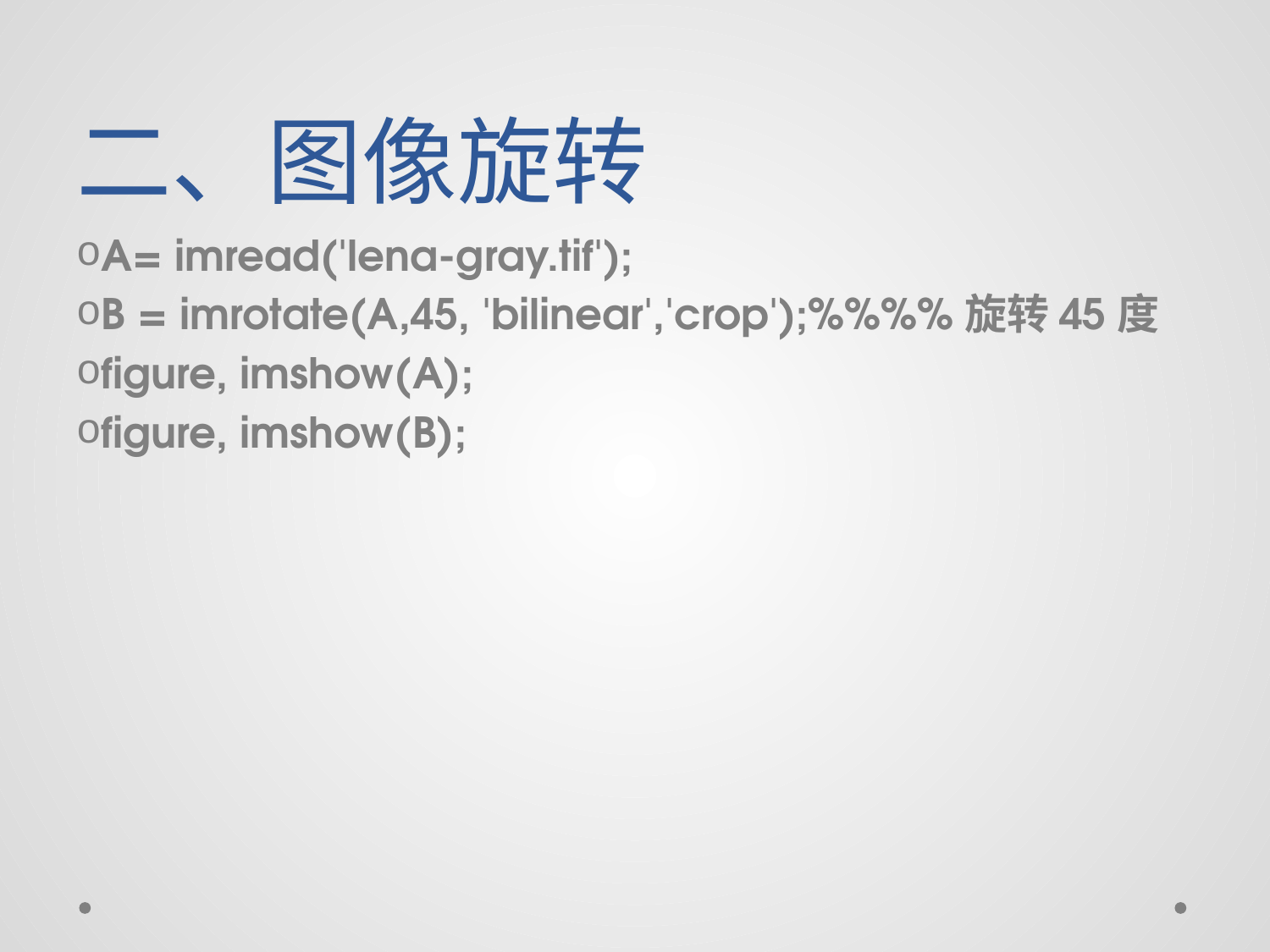

# 二、图像旋转
A= imread('lena-gray.tif');
B = imrotate(A,45, 'bilinear','crop');%%%%旋转45度
figure, imshow(A);
figure, imshow(B);